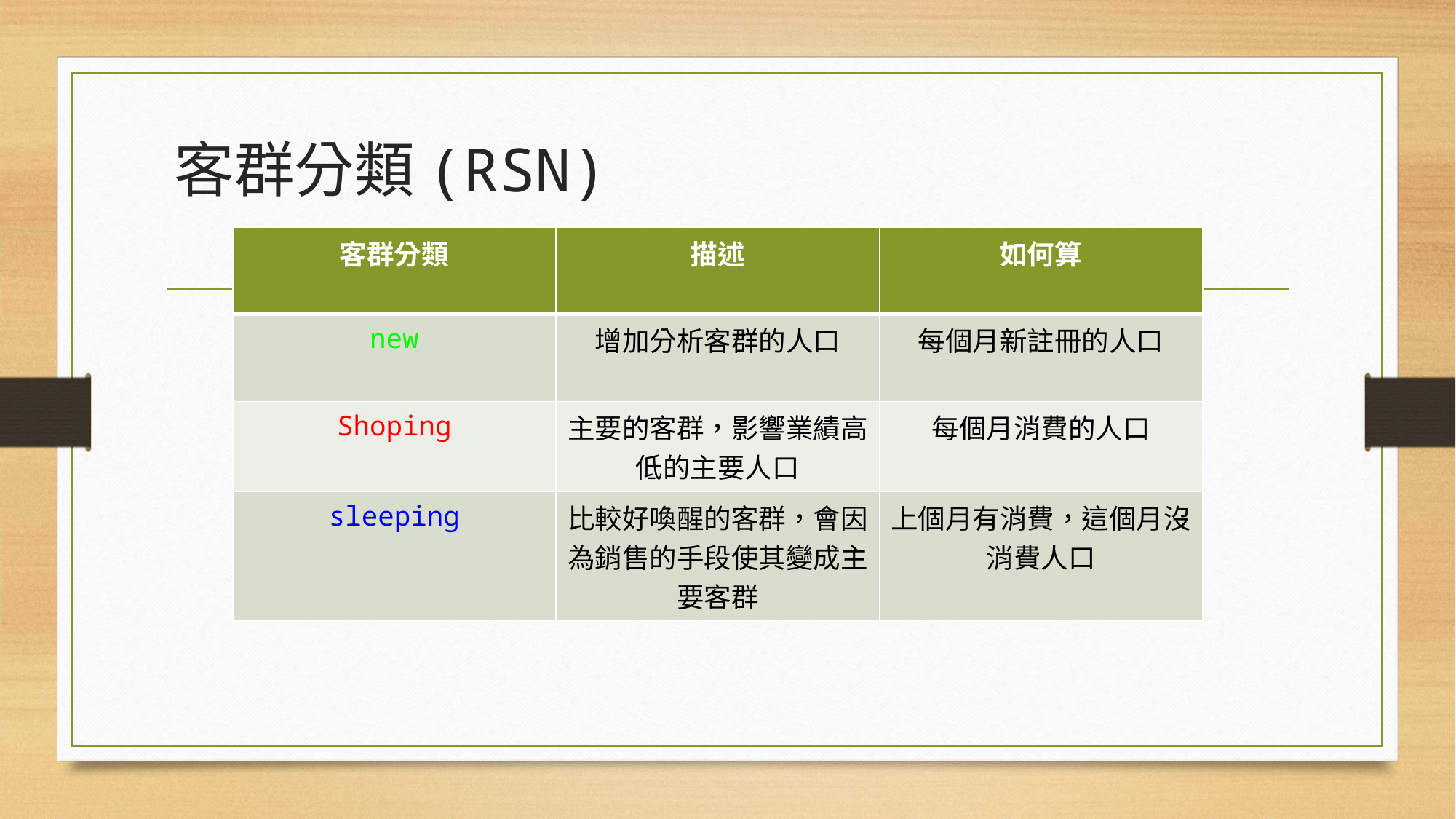

# 客群分類(RSN)
| 客群分類 | 描述 | 如何算 |
| --- | --- | --- |
| new | 增加分析客群的人口 | 每個月新註冊的人口 |
| Shoping | 主要的客群，影響業績高低的主要人口 | 每個月消費的人口 |
| sleeping | 比較好喚醒的客群，會因為銷售的手段使其變成主 要客群 | 上個月有消費，這個月沒消費人口 |